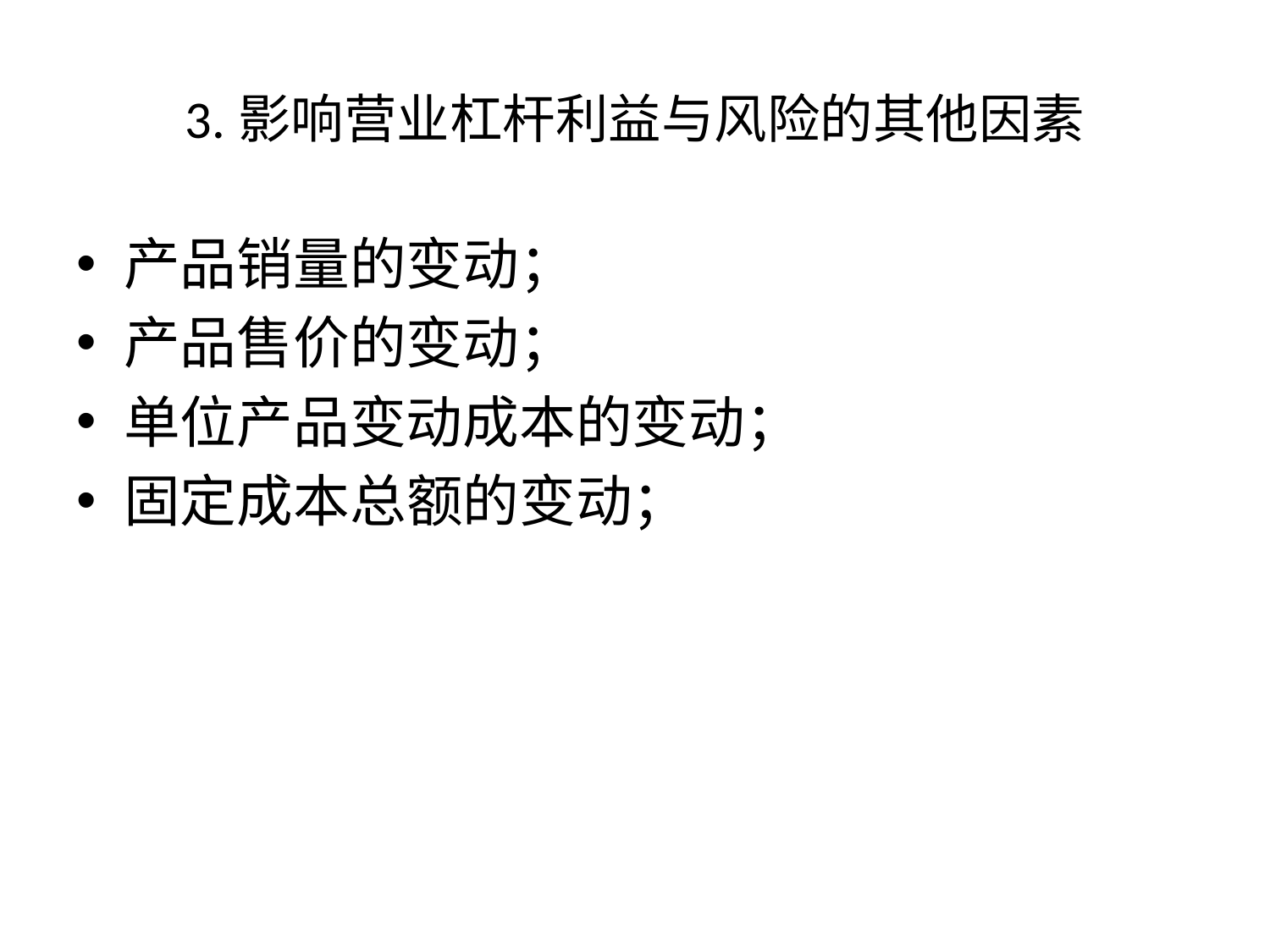

3.影响营业杠杆利益与风险的其他因素
产品销量的变动；
产品售价的变动；
单位产品变动成本的变动；
固定成本总额的变动；